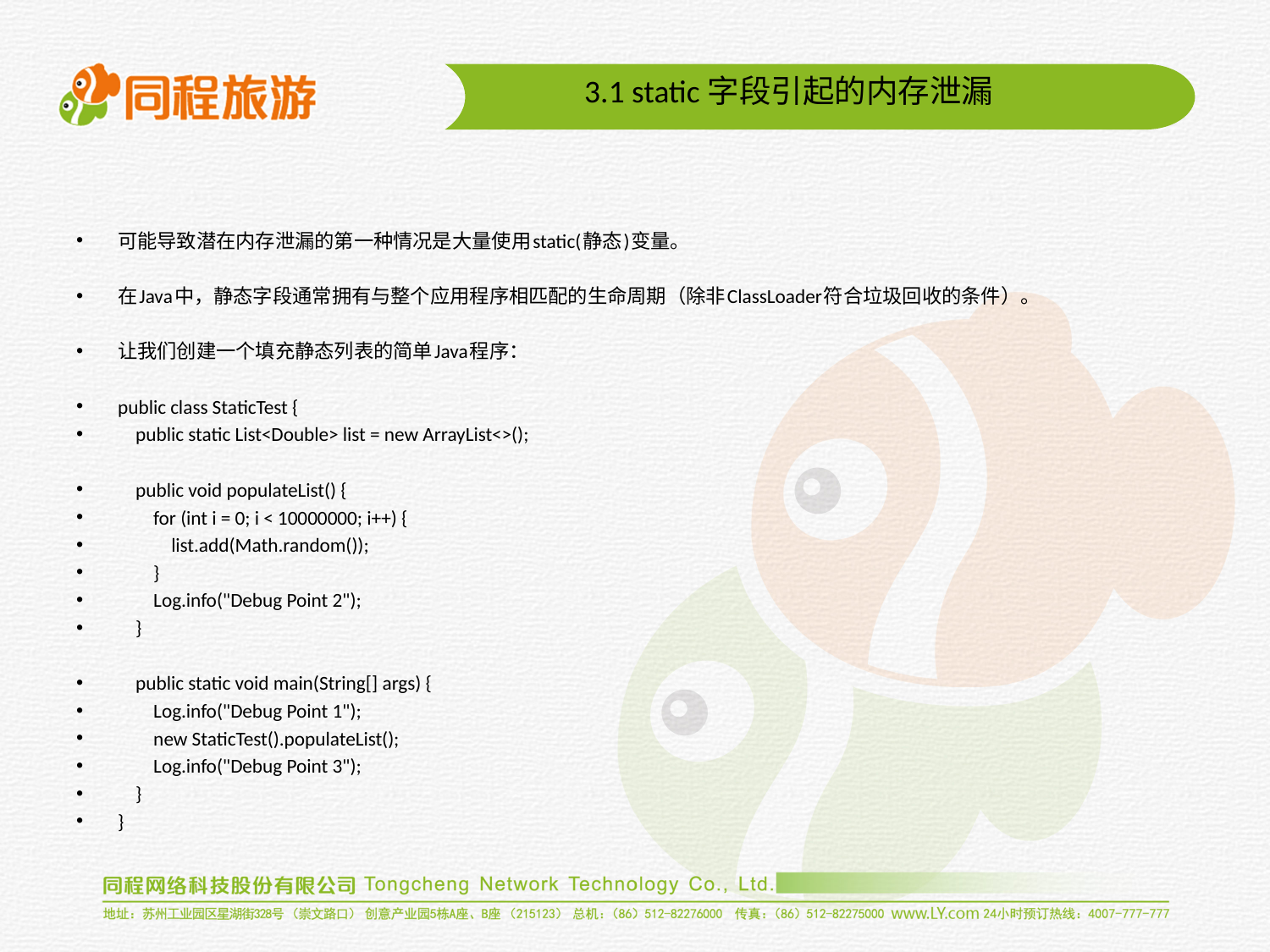

3.1 static字段引起的内存泄漏

可能导致潜在内存泄漏的第一种情况是大量使用static(静态)变量。

在Java中，静态字段通常拥有与整个应用程序相匹配的生命周期（除非ClassLoader符合垃圾回收的条件）。

让我们创建一个填充静态列表的简单Java程序：

public class StaticTest {
    public static List<Double> list = new ArrayList<>();

    public void populateList() {
        for (int i = 0; i < 10000000; i++) {
            list.add(Math.random());
        }
        Log.info("Debug Point 2");
    }

    public static void main(String[] args) {
        Log.info("Debug Point 1");
        new StaticTest().populateList();
        Log.info("Debug Point 3");
    }
}